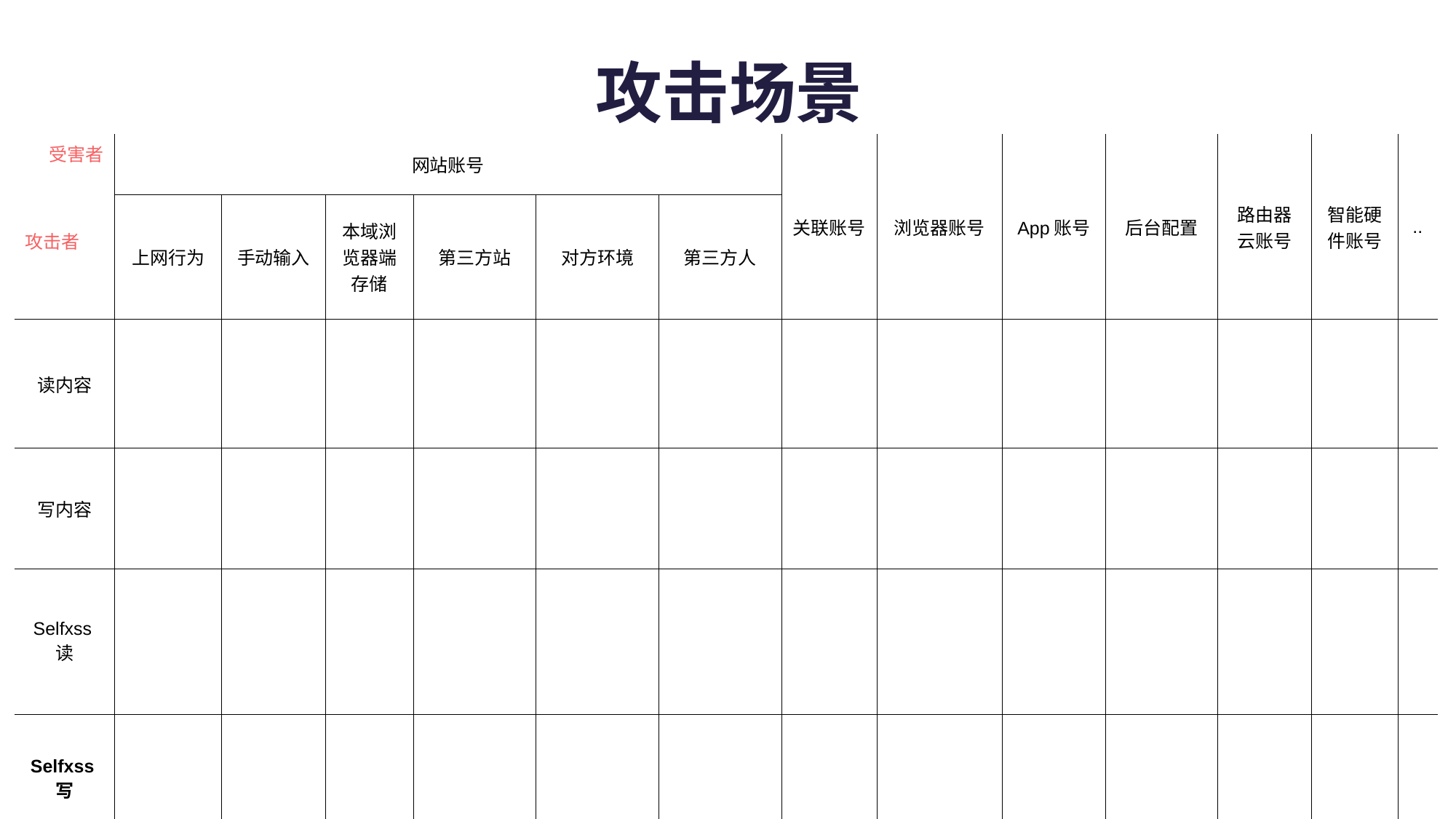

# 攻击场景
| 受害者 攻击者 | 网站账号 |  |  |  |  |  | 关联账号 | 浏览器账号 | App账号 | 后台配置 | 路由器云账号 | 智能硬件账号 | .. |
| --- | --- | --- | --- | --- | --- | --- | --- | --- | --- | --- | --- | --- | --- |
|  | 上网行为 | 手动输入 | 本域浏览器端存储 | 第三方站 | 对方环境 | 第三方人 |  |  |  |  |  |  |  |
| 读内容 |  |  |  |  |  |  |  |  |  |  |  |  |  |
| 写内容 |  |  |  |  |  |  |  |  |  |  |  |  |  |
| Selfxss读 |  |  |  |  |  |  |  |  |  |  |  |  |  |
| Selfxss写 |  |  |  |  |  |  |  |  |  |  |  |  |  |